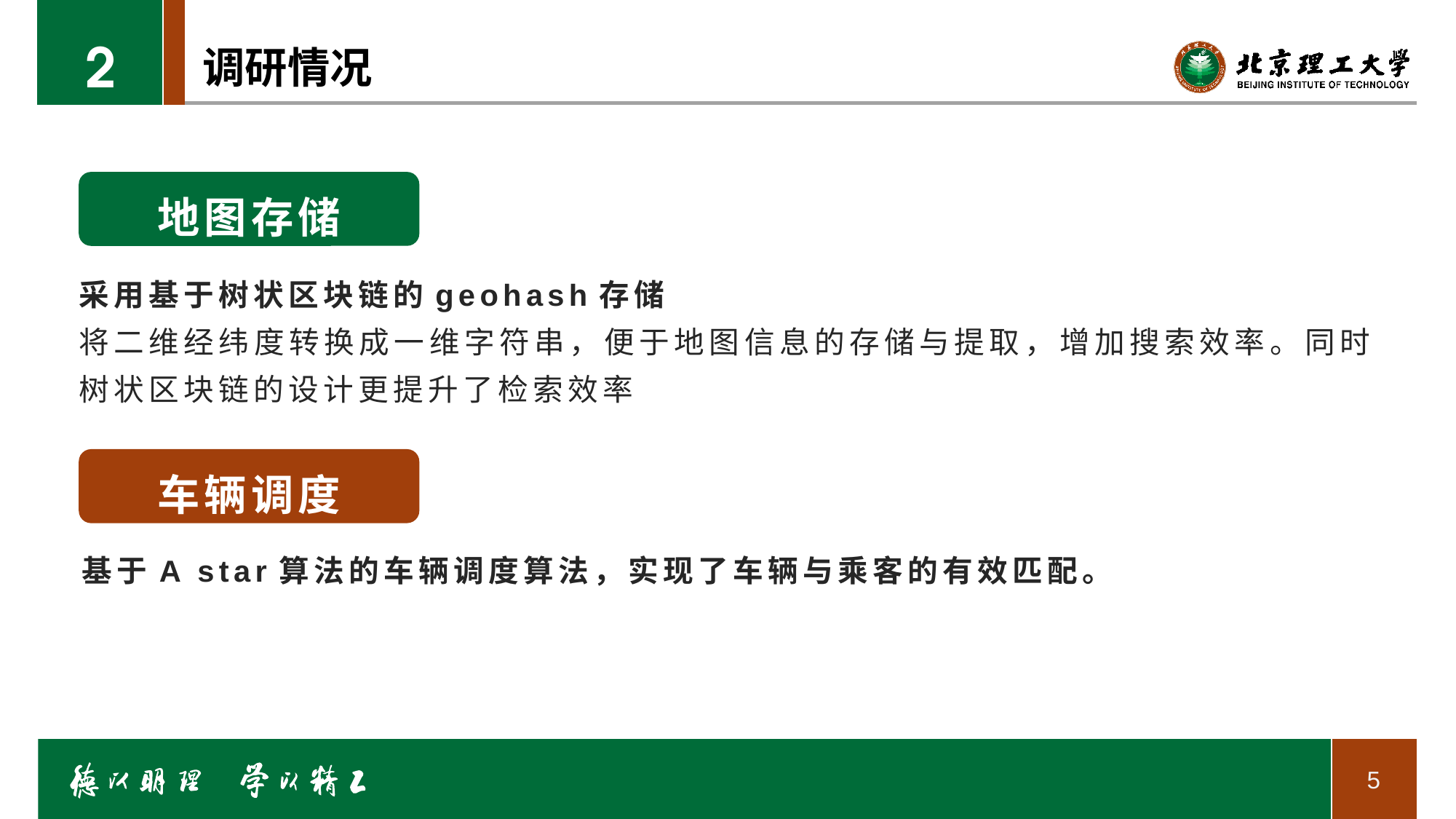

2
# 调研情况
地图存储
采用基于树状区块链的geohash存储
将二维经纬度转换成一维字符串，便于地图信息的存储与提取，增加搜索效率。同时树状区块链的设计更提升了检索效率
车辆调度
基于A star算法的车辆调度算法，实现了车辆与乘客的有效匹配。